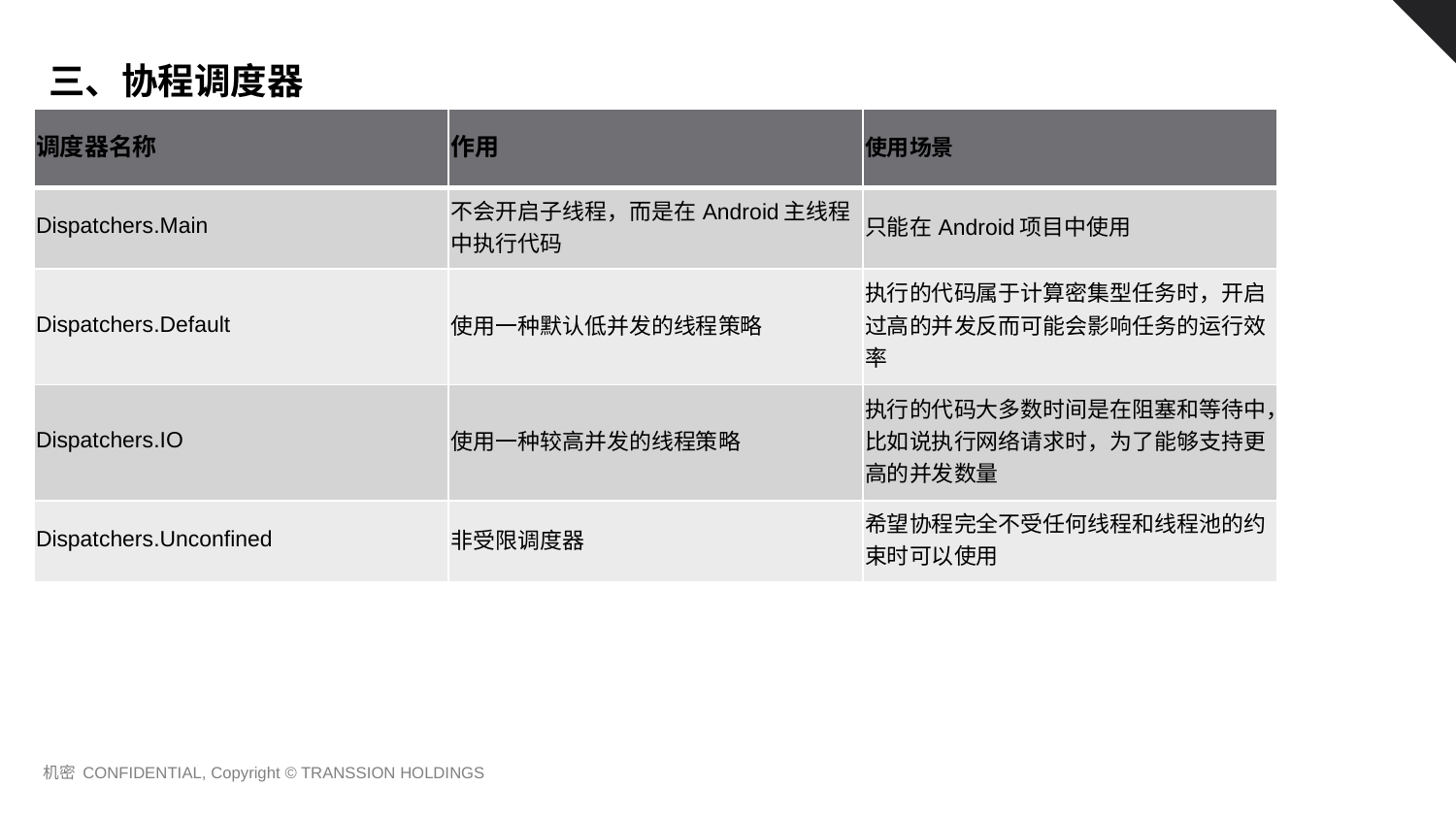

三、协程调度器
| 调度器名称 | 作用 | 使用场景 |
| --- | --- | --- |
| Dispatchers.Main | 不会开启子线程，而是在Android主线程中执行代码 | 只能在Android项目中使用 |
| Dispatchers.Default | 使用一种默认低并发的线程策略 | 执行的代码属于计算密集型任务时，开启过高的并发反而可能会影响任务的运行效率 |
| Dispatchers.IO | 使用一种较高并发的线程策略 | 执行的代码大多数时间是在阻塞和等待中，比如说执行网络请求时，为了能够支持更高的并发数量 |
| Dispatchers.Unconfined | 非受限调度器 | 希望协程完全不受任何线程和线程池的约束时可以使用 |
12